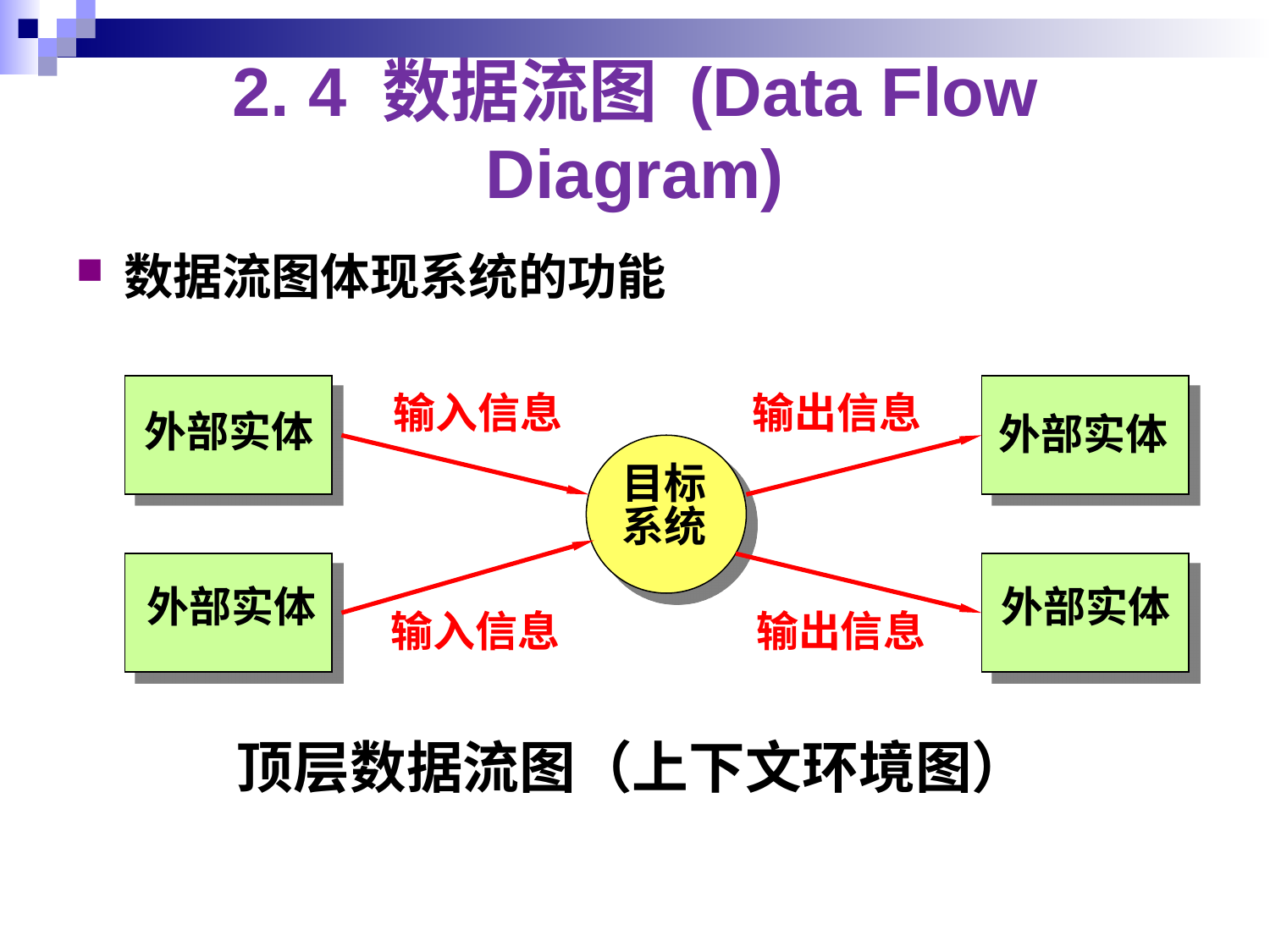

# 2. 4 数据流图 (Data Flow Diagram)
数据流图体现系统的功能

输入信息
输出信息
外部实体
外部实体

目标
系统

外部实体
外部实体
输入信息
输出信息
顶层数据流图（上下文环境图）